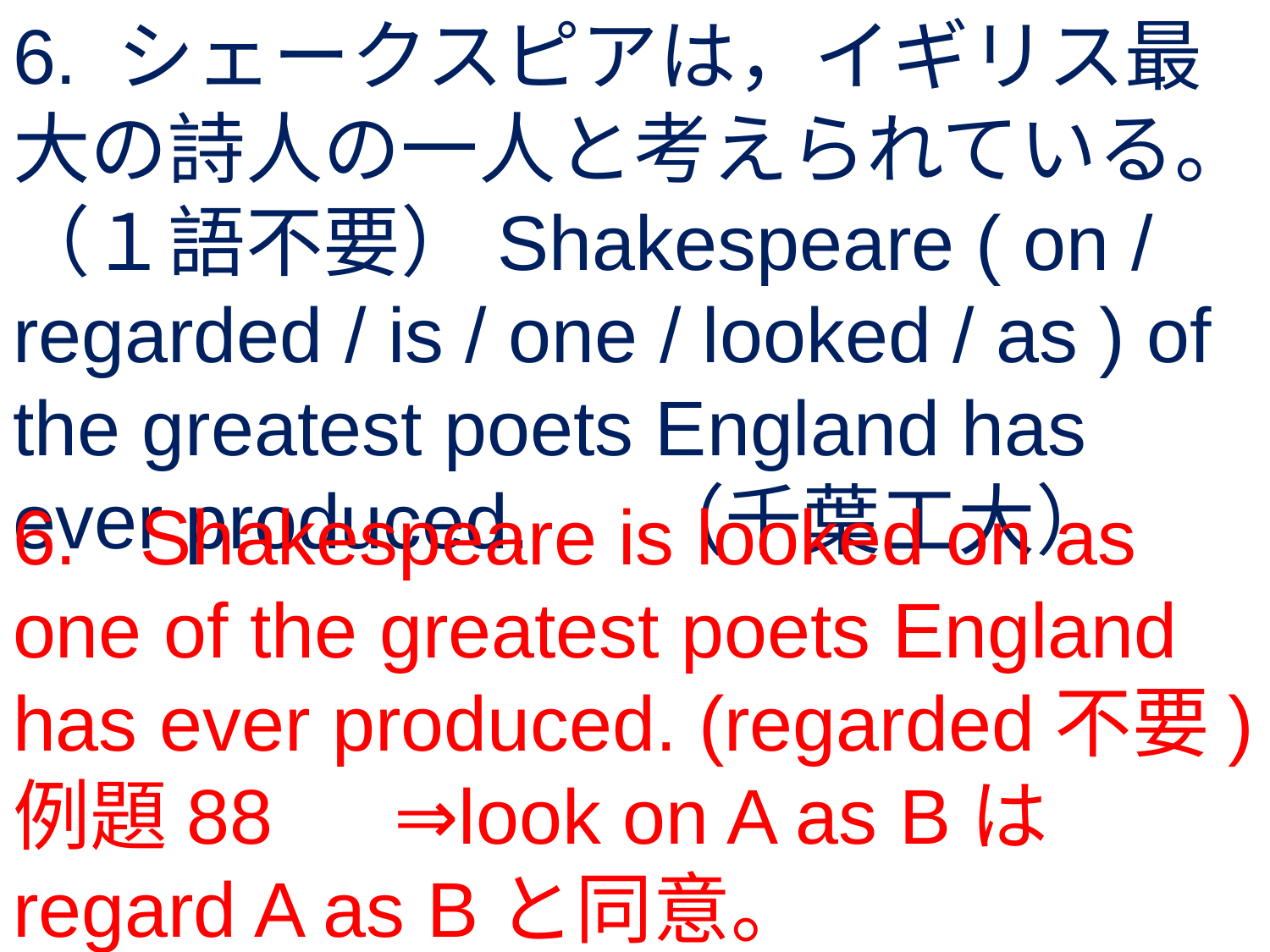

# 6. シェークスピアは，イギリス最大の詩人の一人と考えられている。（１語不要）Shakespeare ( on / regarded / is / one / looked / as ) of the greatest poets England has ever produced.	（千葉工大）
6.	Shakespeare is looked on as one of the greatest poets England has ever produced. (regarded不要) 例題88	⇒look on A as Bはregard A as Bと同意。